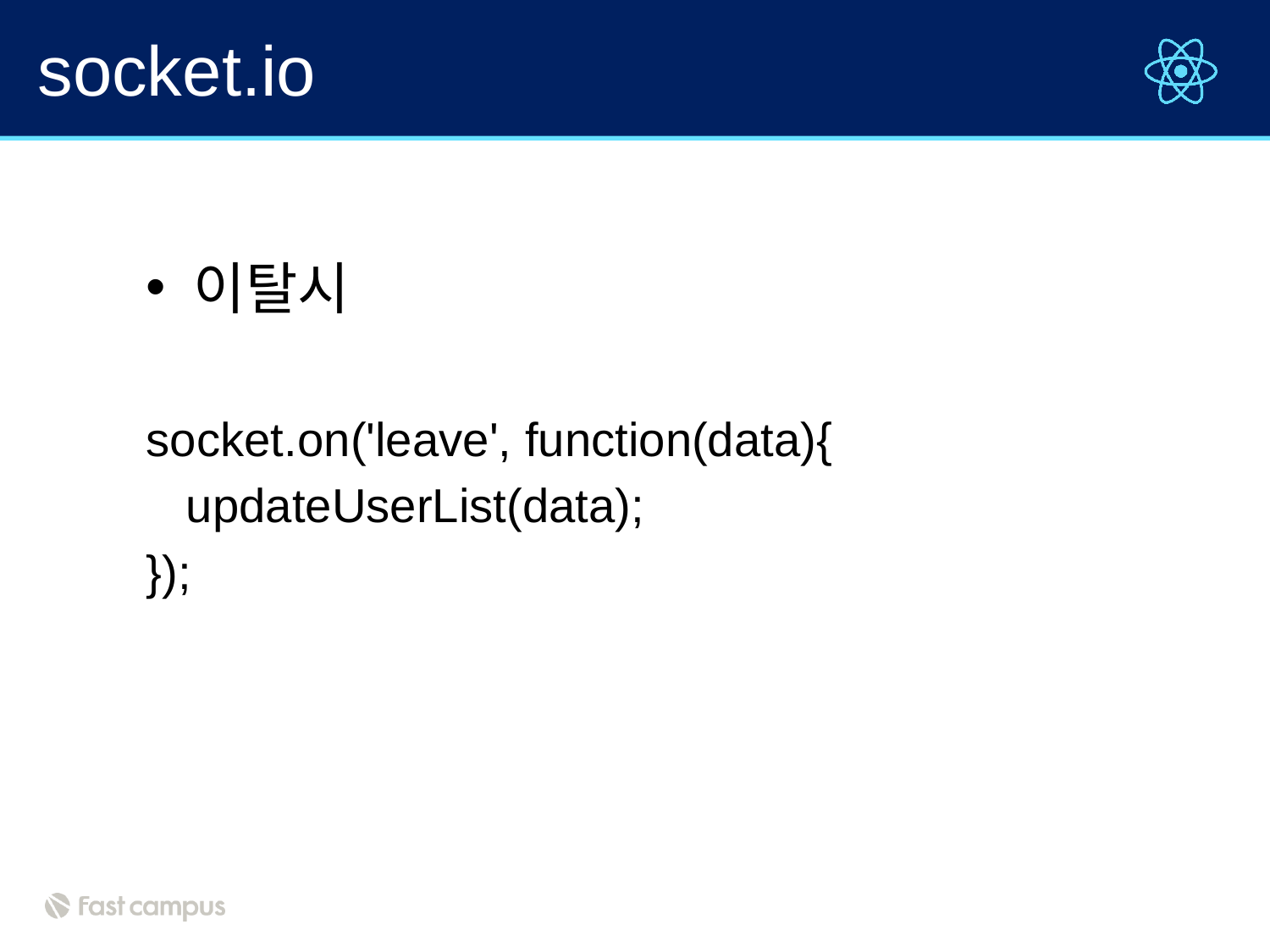

# socket.io
이탈시

socket.on('leave', function(data){
   updateUserList(data);
});